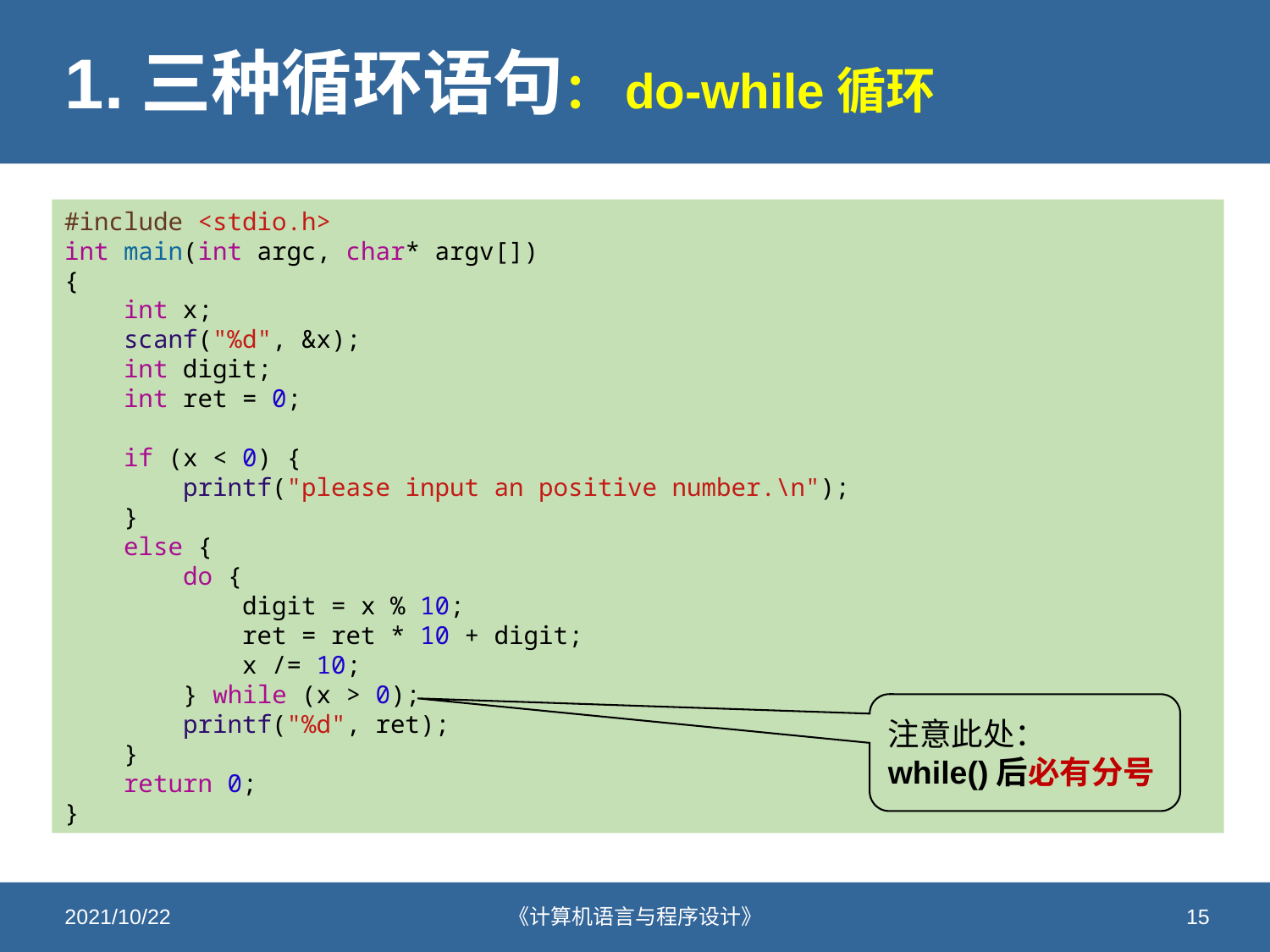

# 1.三种循环语句：do-while循环
#include <stdio.h>
int main(int argc, char* argv[])
{
    int x;
    scanf("%d", &x);
    int digit;
    int ret = 0;

    if (x < 0) {
        printf("please input an positive number.\n");
    }
    else {
        do {
            digit = x % 10;
            ret = ret * 10 + digit;
            x /= 10;
        } while (x > 0);
        printf("%d", ret);
    }
    return 0;
}
注意此处：
while()后必有分号
2021/10/22
《计算机语言与程序设计》
15